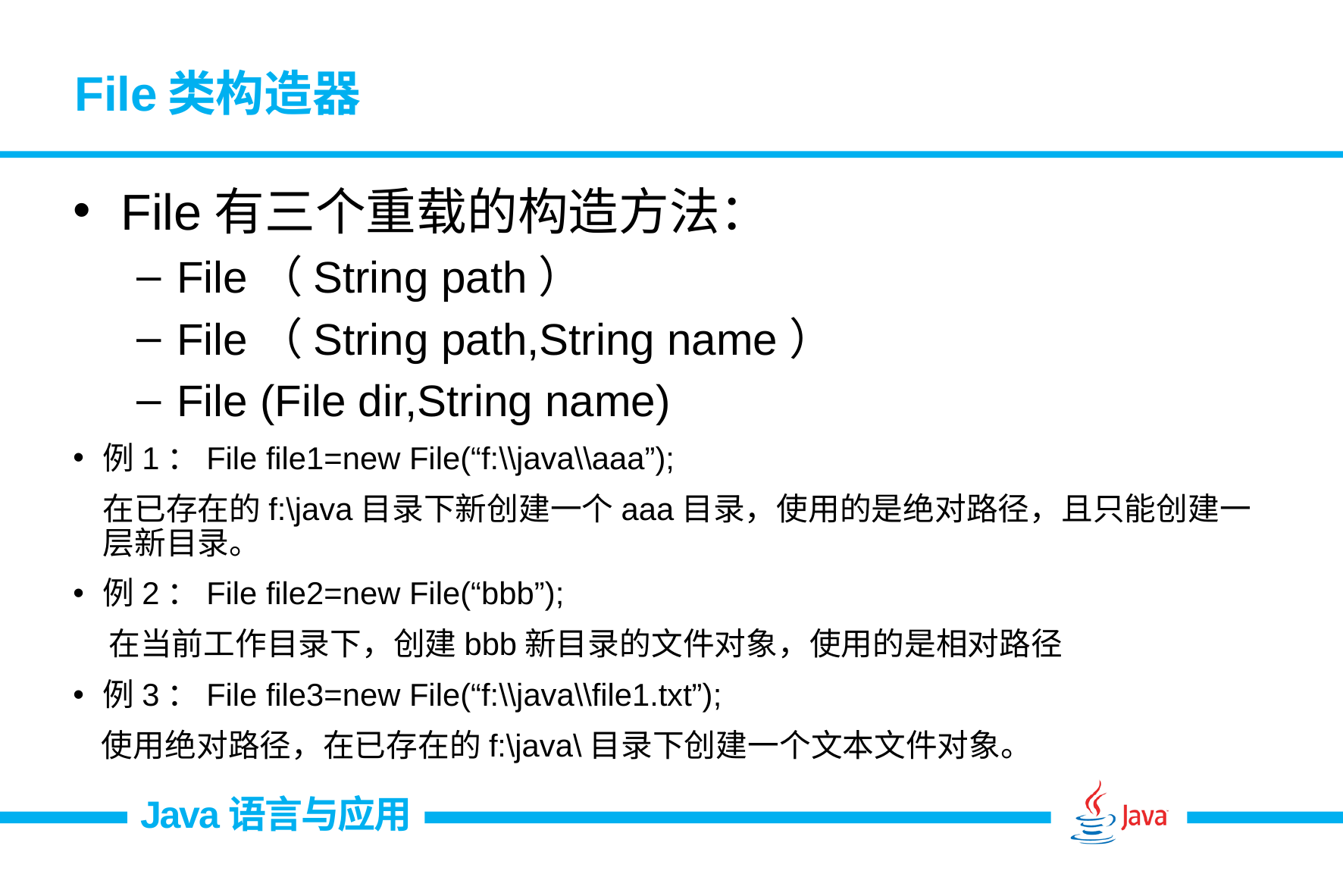

# File类构造器
File有三个重载的构造方法：
File（String path）
File（String path,String name）
File (File dir,String name)
例1：File file1=new File(“f:\\java\\aaa”);
	在已存在的f:\java目录下新创建一个aaa目录，使用的是绝对路径，且只能创建一层新目录。
例2：File file2=new File(“bbb”);
    在当前工作目录下，创建bbb新目录的文件对象，使用的是相对路径
例3：File file3=new File(“f:\\java\\file1.txt”);
   使用绝对路径，在已存在的f:\java\目录下创建一个文本文件对象。

10